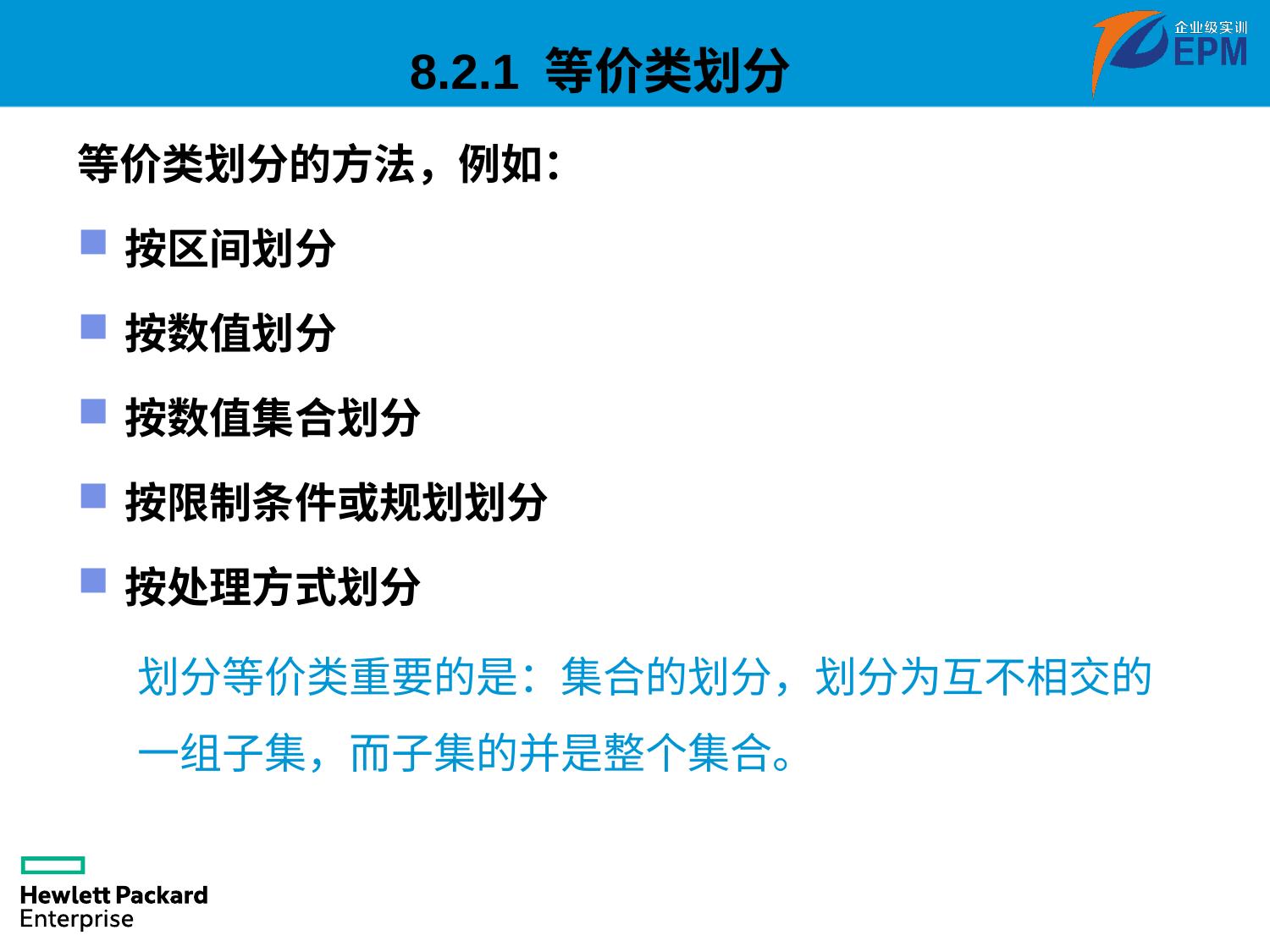

8.2.1 等价类划分
等价类划分的方法，例如：
按区间划分
按数值划分
按数值集合划分
按限制条件或规划划分
按处理方式划分
划分等价类重要的是：集合的划分，划分为互不相交的一组子集，而子集的并是整个集合。